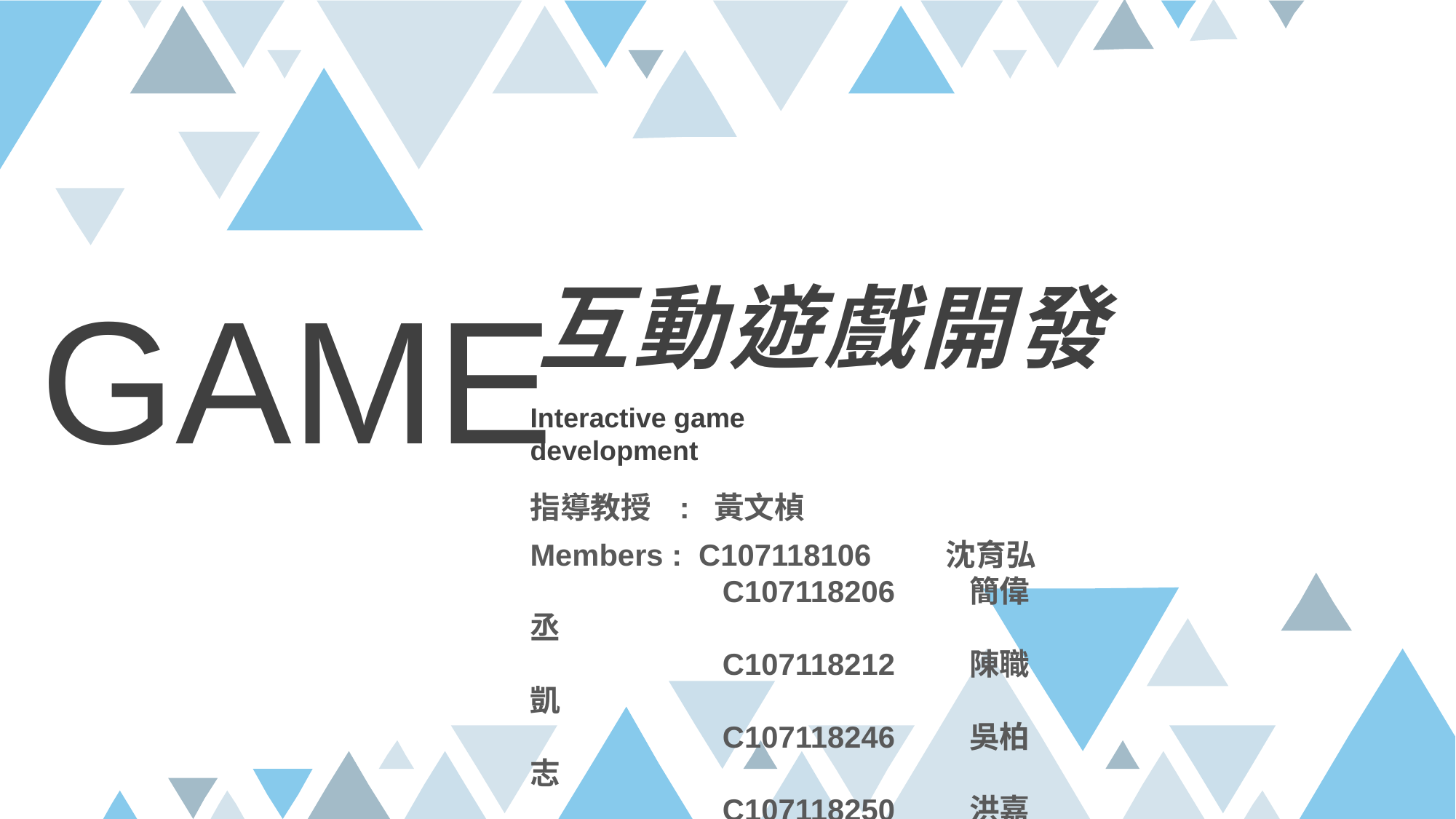

GAME
互動遊戲開發
Interactive game development
指導教授   :  黃文楨
Members :  C107118106        沈育弘
                       C107118206        簡偉丞
                       C107118212        陳職凱
                       C107118246        吳柏志
                       C107118250        洪嘉聰